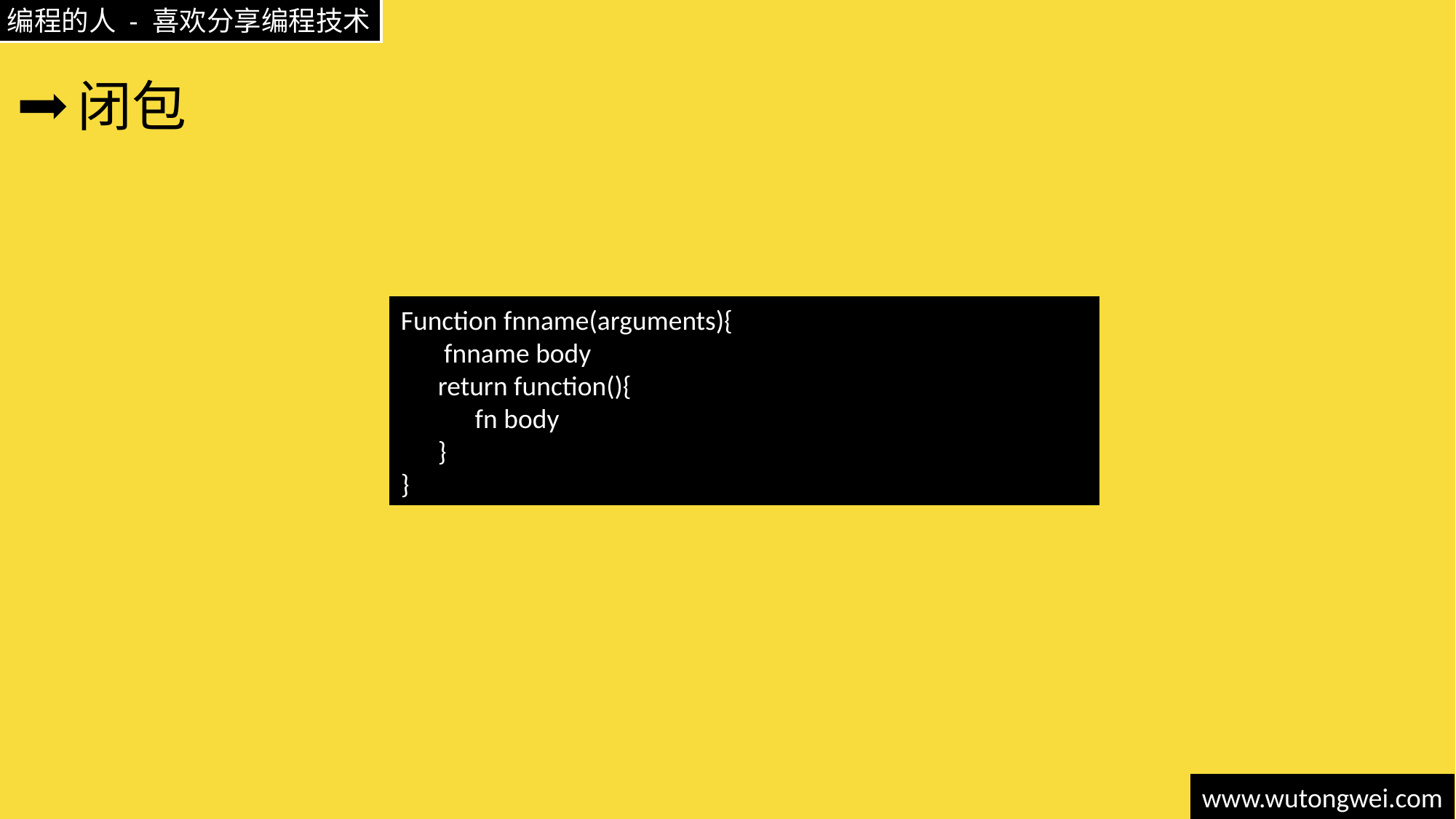

# 闭包
Function fnname(arguments){
       fnname body
      return function(){
            fn body
      }
}